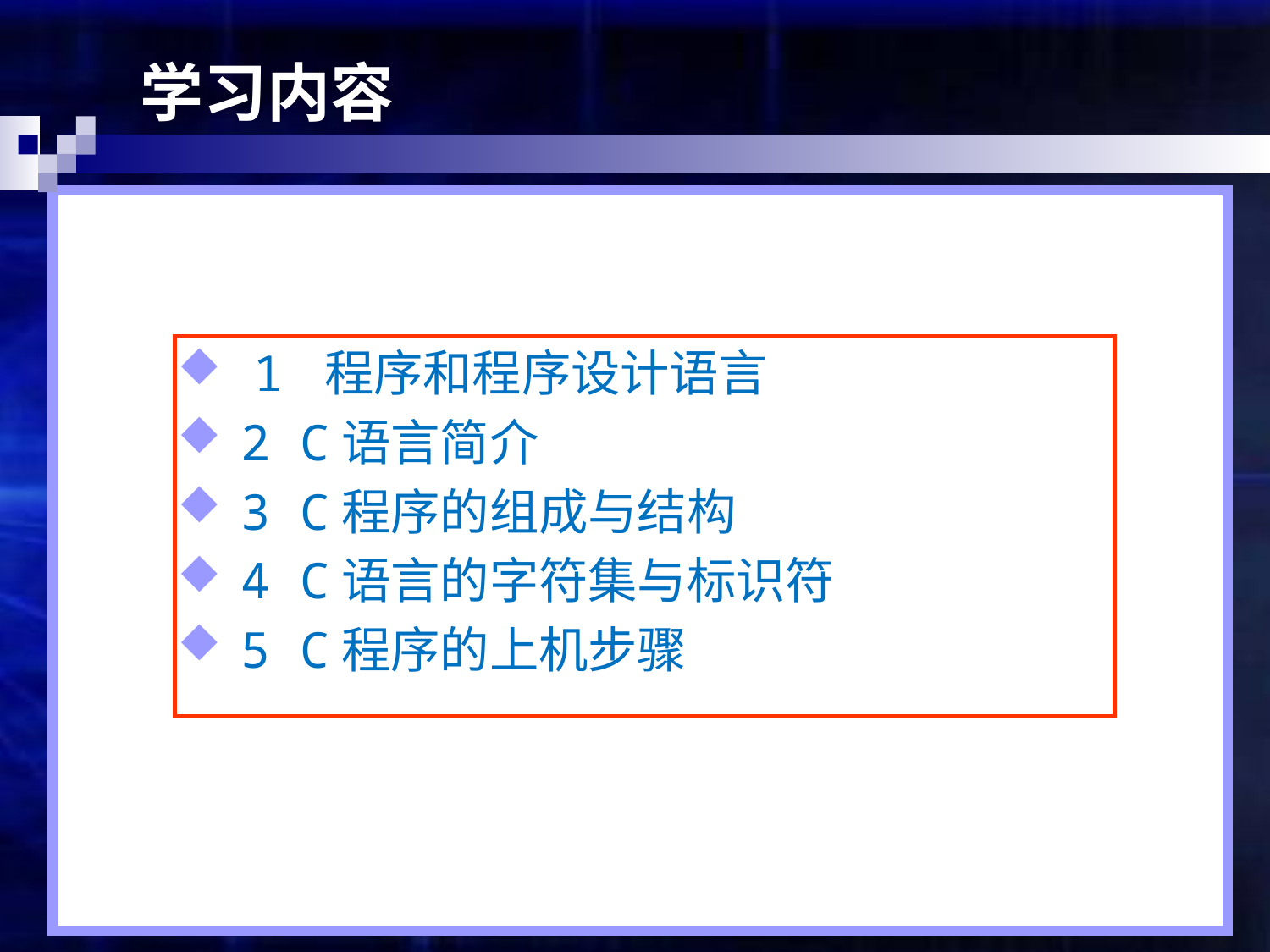

# 学习内容
 1 程序和程序设计语言
2 C语言简介
3 C程序的组成与结构
4 C语言的字符集与标识符
5 C程序的上机步骤